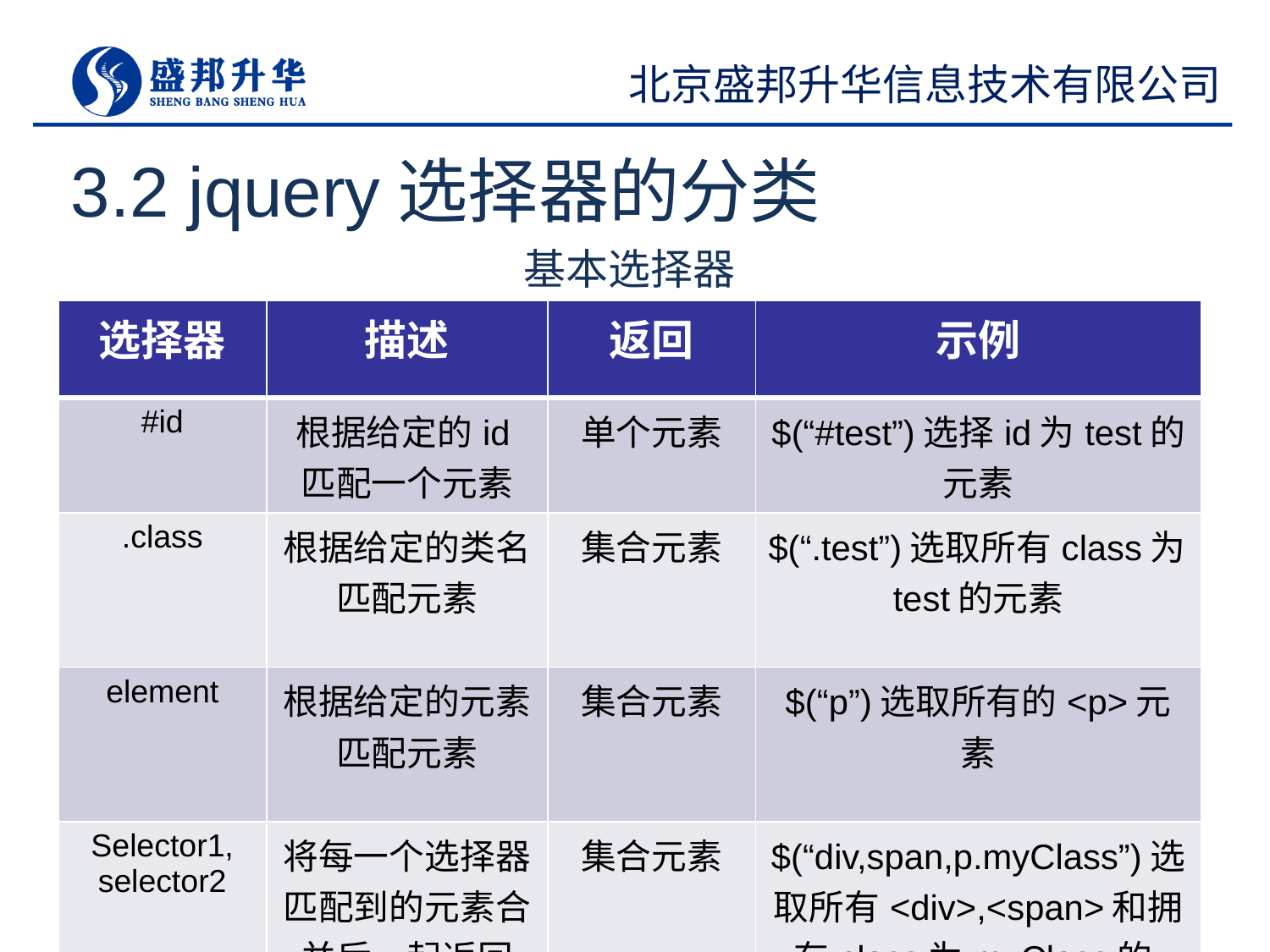

# 3.2 jquery选择器的分类
基本选择器
| 选择器 | 描述 | 返回 | 示例 |
| --- | --- | --- | --- |
| #id | 根据给定的id匹配一个元素 | 单个元素 | $(“#test”)选择id为test的元素 |
| .class | 根据给定的类名匹配元素 | 集合元素 | $(“.test”)选取所有class为test的元素 |
| element | 根据给定的元素匹配元素 | 集合元素 | $(“p”)选取所有的<p>元素 |
| Selector1, selector2 | 将每一个选择器匹配到的元素合并后一起返回 | 集合元素 | $(“div,span,p.myClass”)选取所有<div>,<span>和拥有class为myClass的<p>标签的一组元素 |